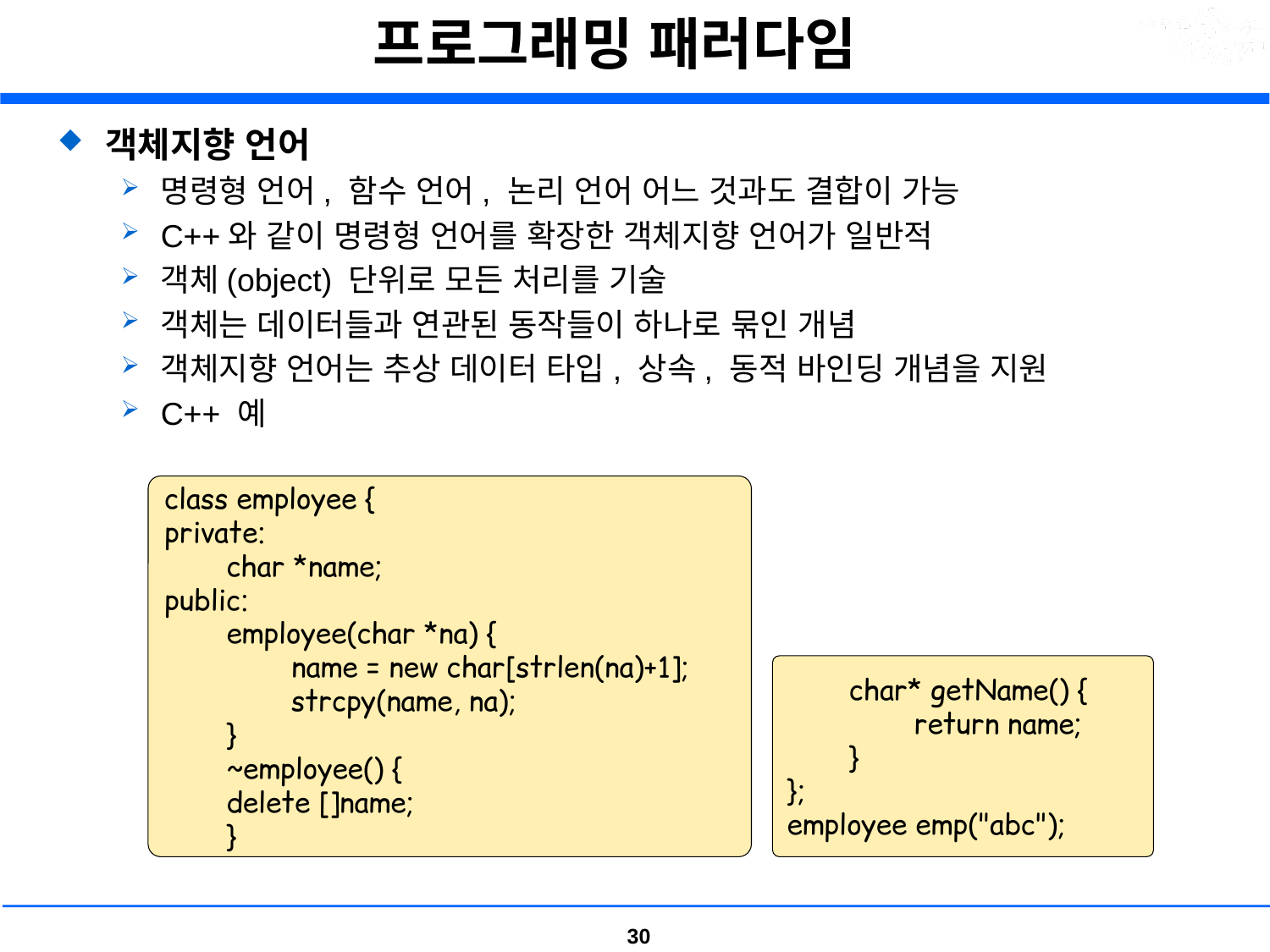

# 프로그래밍 패러다임
객체지향 언어
명령형 언어, 함수 언어, 논리 언어 어느 것과도 결합이 가능
C++와 같이 명령형 언어를 확장한 객체지향 언어가 일반적
객체(object) 단위로 모든 처리를 기술
객체는 데이터들과 연관된 동작들이 하나로 묶인 개념
객체지향 언어는 추상 데이터 타입, 상속, 동적 바인딩 개념을 지원
C++ 예

class employee {
private:
	char *name;
public:
	employee(char *na) {
		name = new char[strlen(na)+1];
		strcpy(name, na);
	}
	~employee() {
	delete []name;
	}
	char* getName() {
		return name;
	}
};
employee emp("abc");